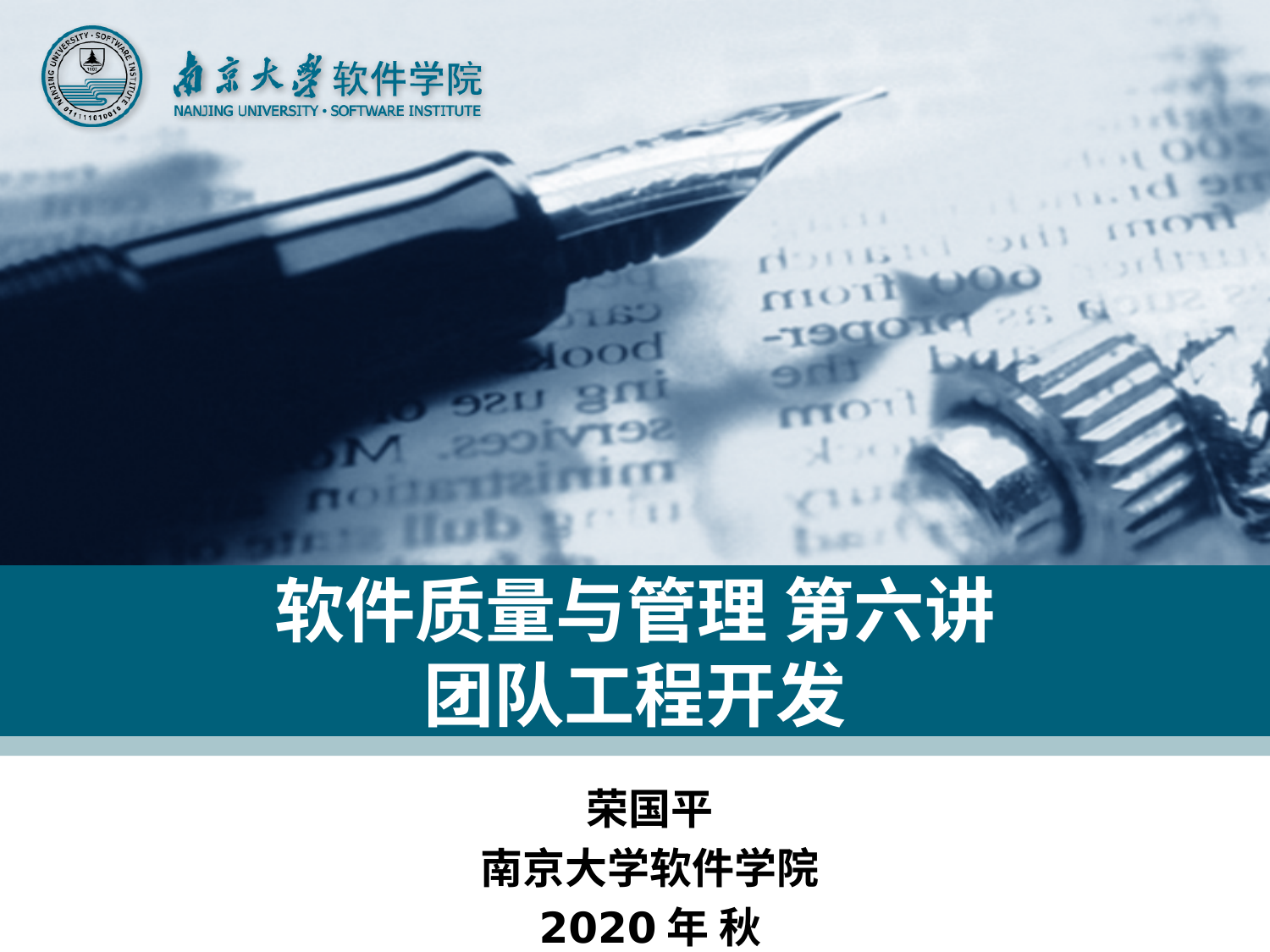

# 软件质量与管理 第六讲 团队工程开发
荣国平
南京大学软件学院
2020年 秋